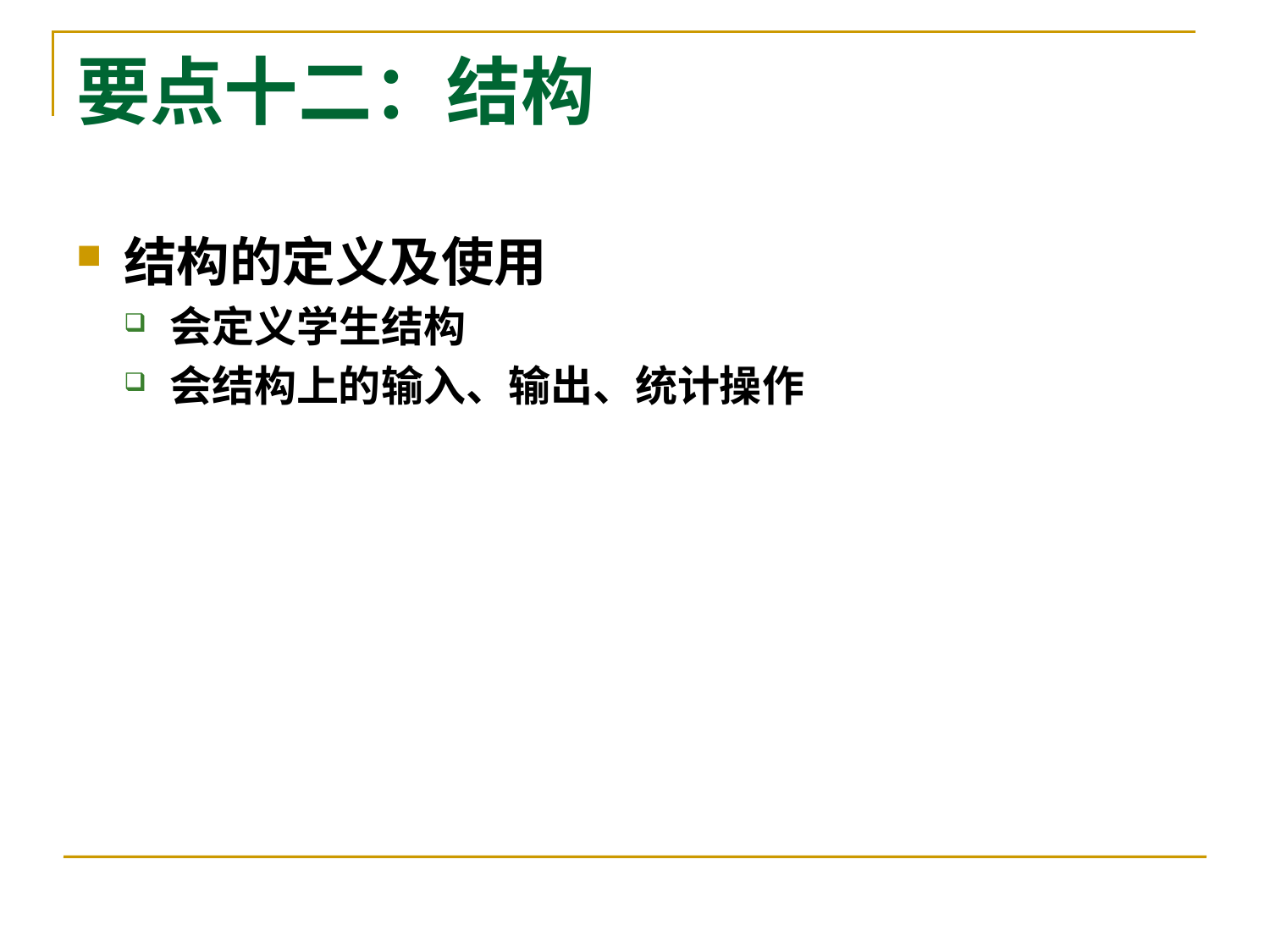

# 要点十二：结构
结构的定义及使用
会定义学生结构
会结构上的输入、输出、统计操作